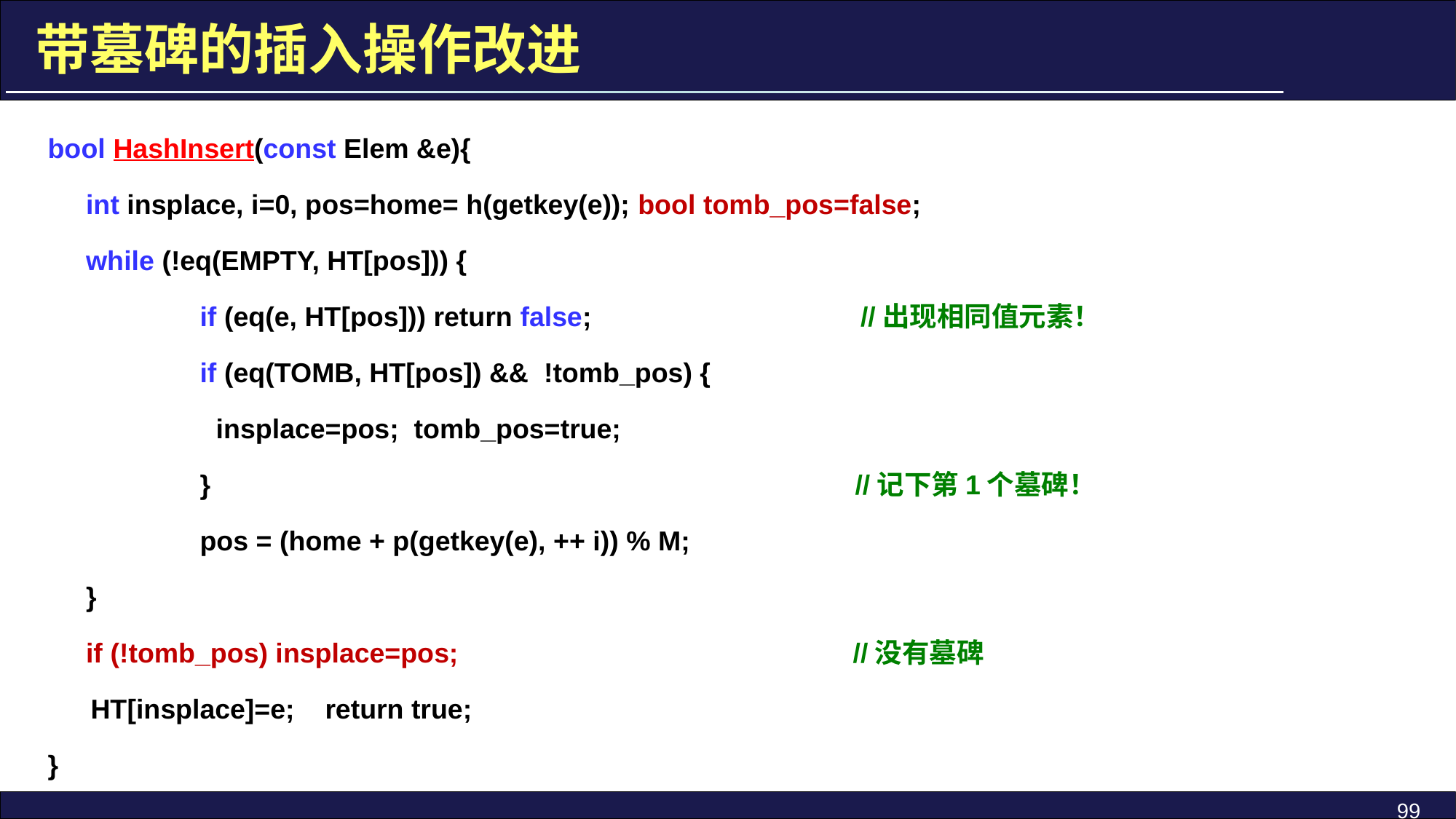

带墓碑的插入操作改进
bool HashInsert(const Elem &e){
     int insplace, i=0, pos=home= h(getkey(e)); bool tomb_pos=false;
     while (!eq(EMPTY, HT[pos])) {
           	if (eq(e, HT[pos])) return false;		               //出现相同值元素！
	      	if (eq(TOMB, HT[pos]) &&  !tomb_pos) {
                      insplace=pos;  tomb_pos=true;
		}  						//记下第1个墓碑！
  	      	pos = (home + p(getkey(e), ++ i)) % M;
     }
     if (!tomb_pos) insplace=pos; 			              //没有墓碑
	HT[insplace]=e;    return true;
}
99